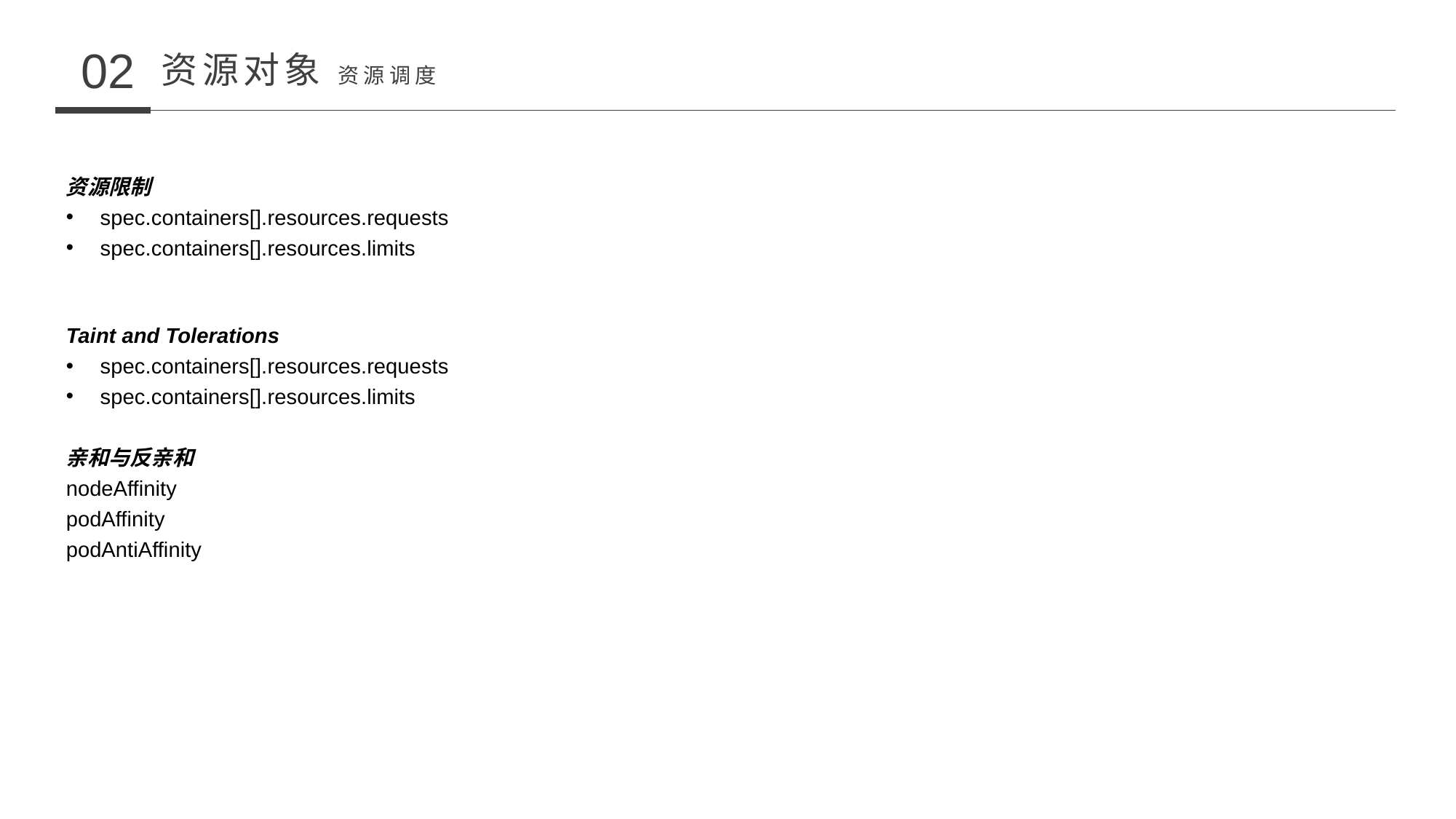

02
资源对象 资源调度
资源限制
spec.containers[].resources.requests
spec.containers[].resources.limits
Taint and Tolerations
spec.containers[].resources.requests
spec.containers[].resources.limits

亲和与反亲和
nodeAffinity
podAffinity
podAntiAffinity